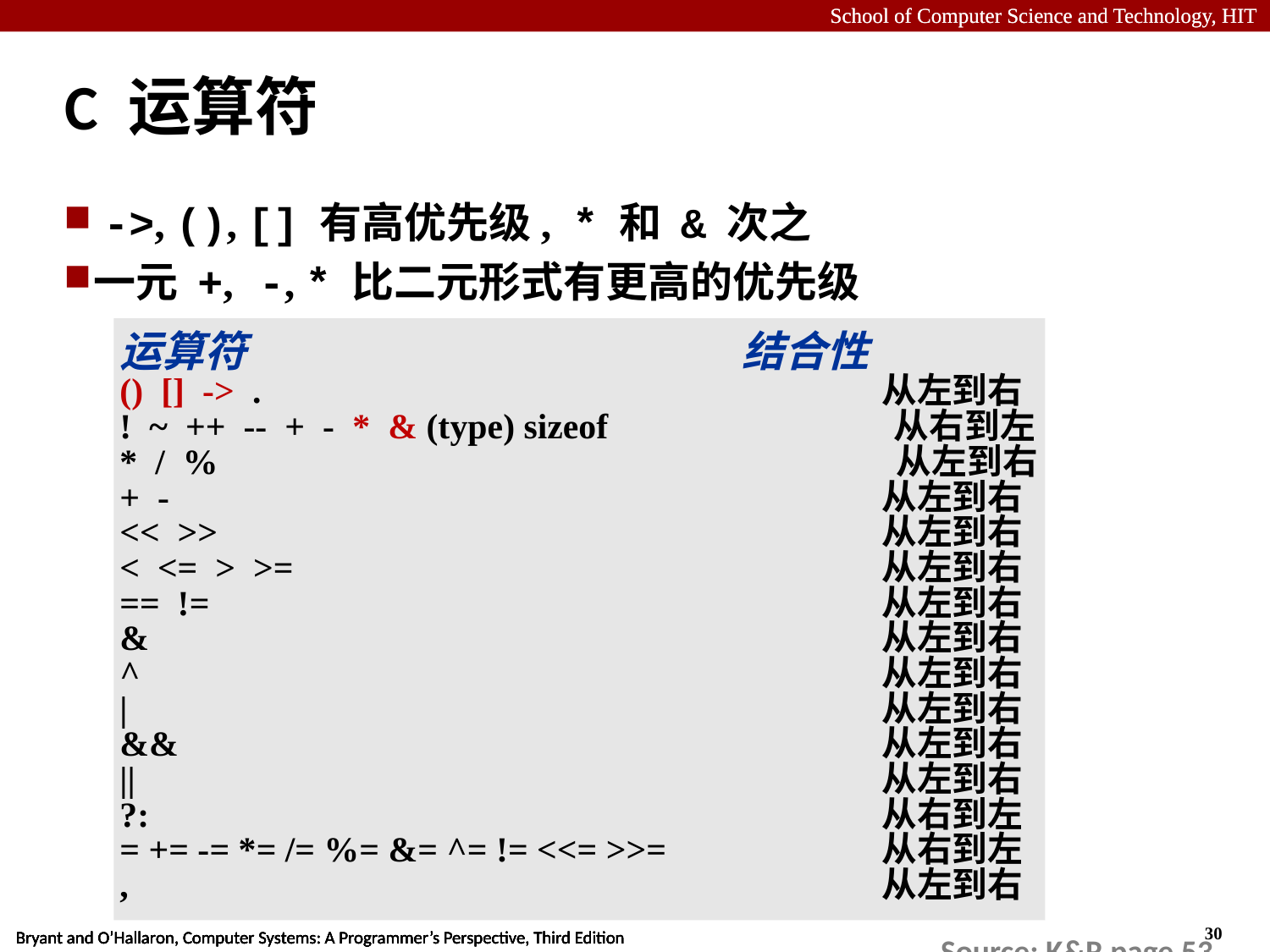

# C 运算符
 ->, (), [] 有高优先级,  * 和 & 次之
一元 +, -, * 比二元形式有更高的优先级
运算符			            结合性
()  []  ->  .					从左到右
!  ~  ++  --  +  -  *  & (type) sizeof	                             从右到左
*  /  %					               从左到右
+  -						从左到右
<<  >>						从左到右
<  <=  >  >=					从左到右
==  !=						从左到右
&						从左到右
^						从左到右
|						从左到右
&&						从左到右
||						从左到右
?:						从右到左
= += -= *= /= %= &= ^= != <<= >>=		从右到左
,						从左到右

Source: K&R page 53